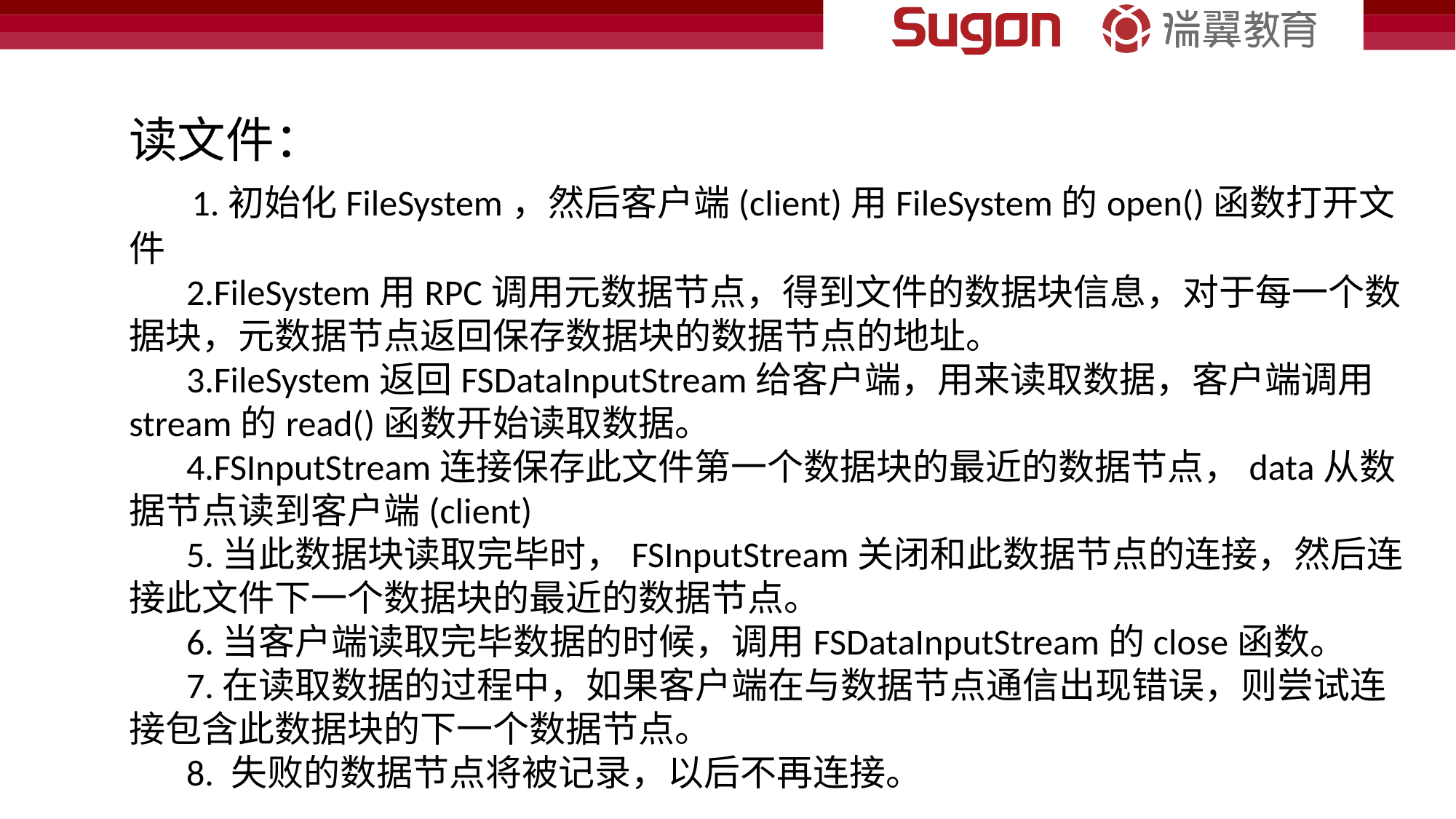

读文件：
      1.初始化FileSystem，然后客户端(client)用FileSystem的open()函数打开文件
       2.FileSystem用RPC调用元数据节点，得到文件的数据块信息，对于每一个数据块，元数据节点返回保存数据块的数据节点的地址。
       3.FileSystem返回FSDataInputStream给客户端，用来读取数据，客户端调用stream的read()函数开始读取数据。
       4.FSInputStream连接保存此文件第一个数据块的最近的数据节点，data从数据节点读到客户端(client)
       5.当此数据块读取完毕时，FSInputStream关闭和此数据节点的连接，然后连接此文件下一个数据块的最近的数据节点。
       6.当客户端读取完毕数据的时候，调用FSDataInputStream的close函数。
       7.在读取数据的过程中，如果客户端在与数据节点通信出现错误，则尝试连接包含此数据块的下一个数据节点。
       8. 失败的数据节点将被记录，以后不再连接。